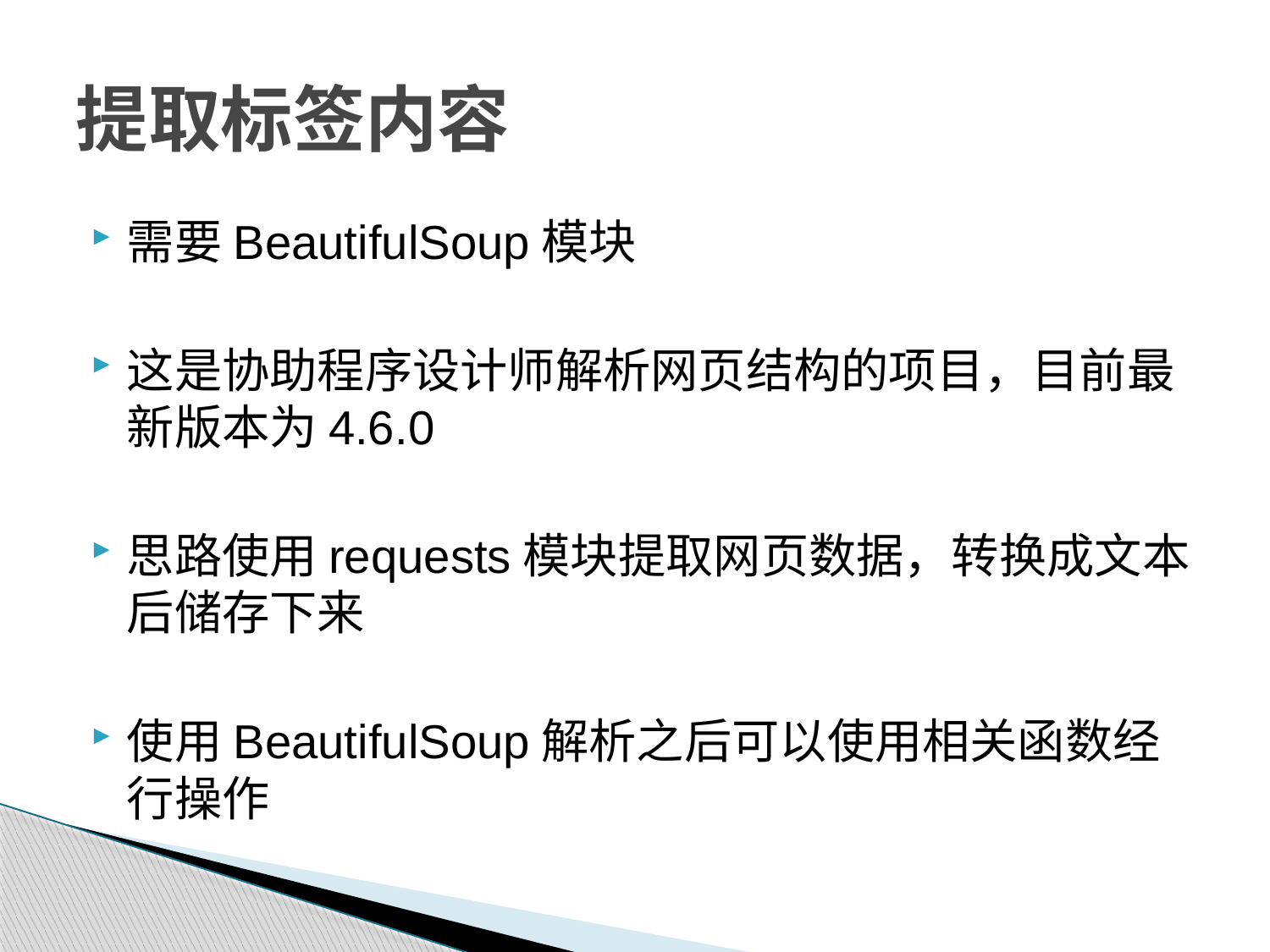

# 提取标签内容
需要BeautifulSoup模块

这是协助程序设计师解析网页结构的项目，目前最新版本为4.6.0

思路使用requests模块提取网页数据，转换成文本后储存下来

使用BeautifulSoup解析之后可以使用相关函数经行操作